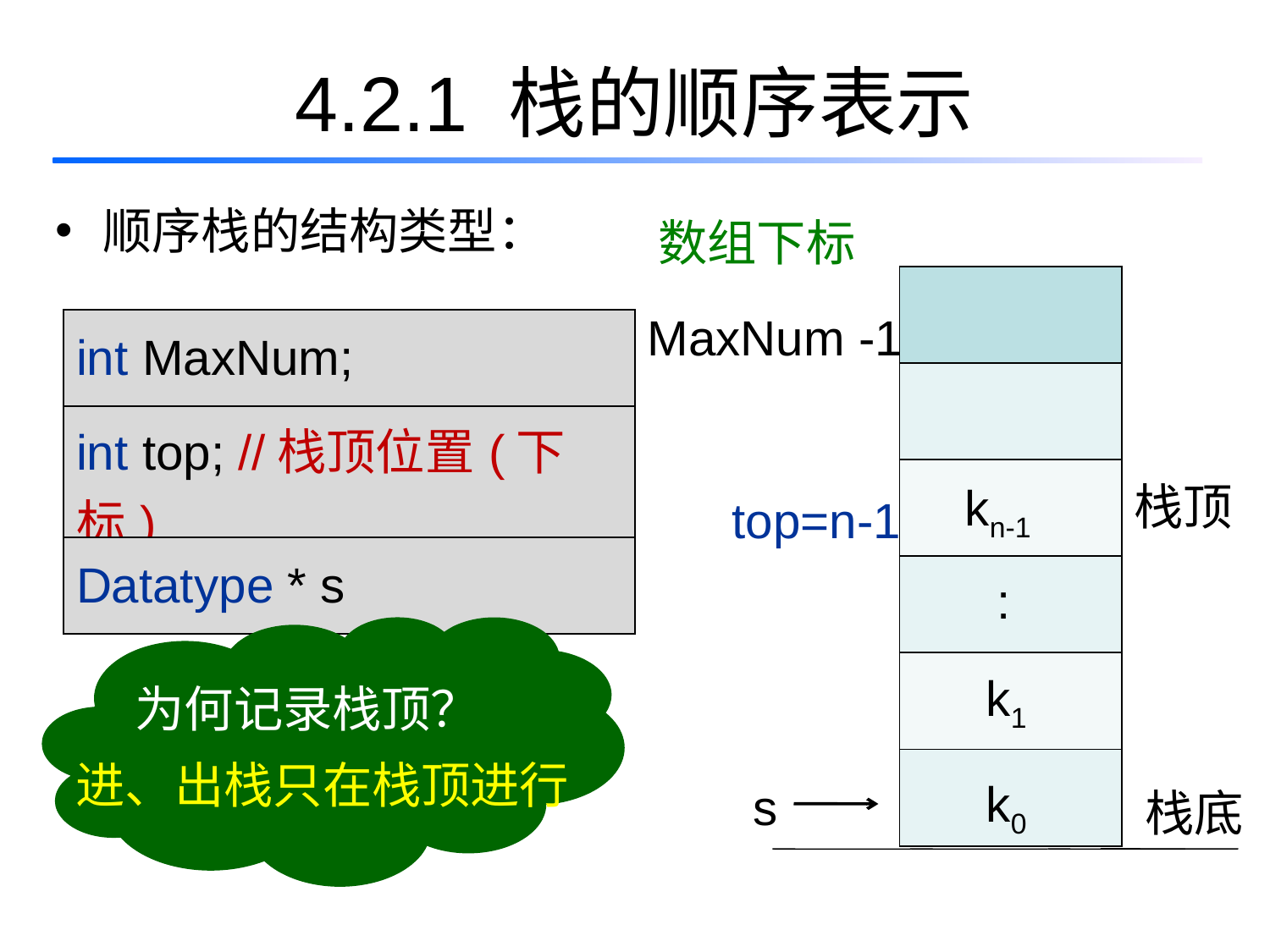

# 4.2.1 栈的顺序表示

数组下标
顺序栈的结构类型：
|  |
| --- |
|  |
|  |
|  |
|  |
|  |
MaxNum -1
| int MaxNum; |
| --- |
| int top; //栈顶位置(下标) |
| Datatype \* s |
kn-1
栈顶
top=n-1
:
为何记录栈顶？

k1
进、出栈只在栈顶进行
k0
s
栈底